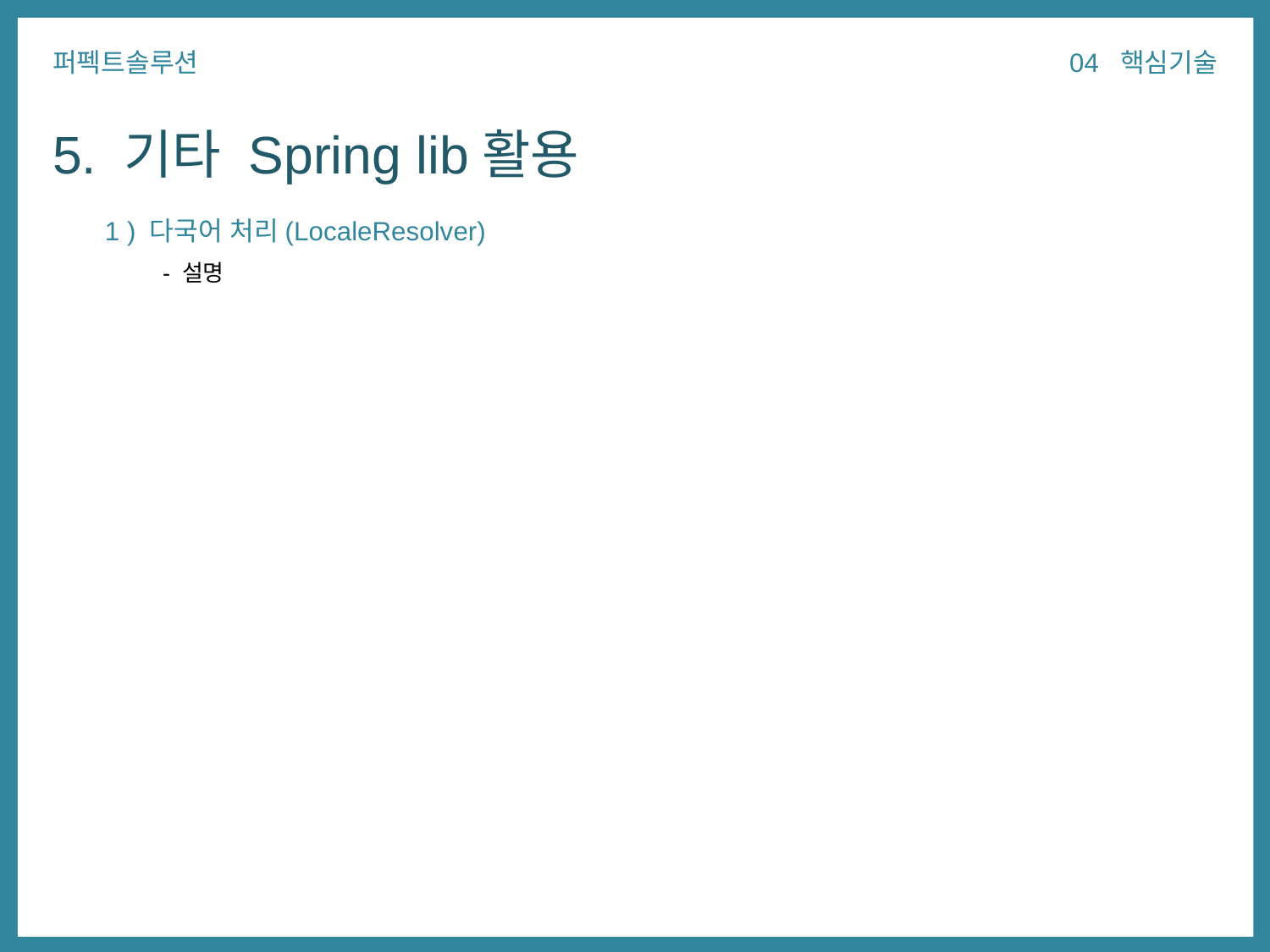

04  핵심기술
퍼펙트솔루션
5. 기타 Spring lib활용
1 ) 다국어 처리(LocaleResolver)
    - 설명